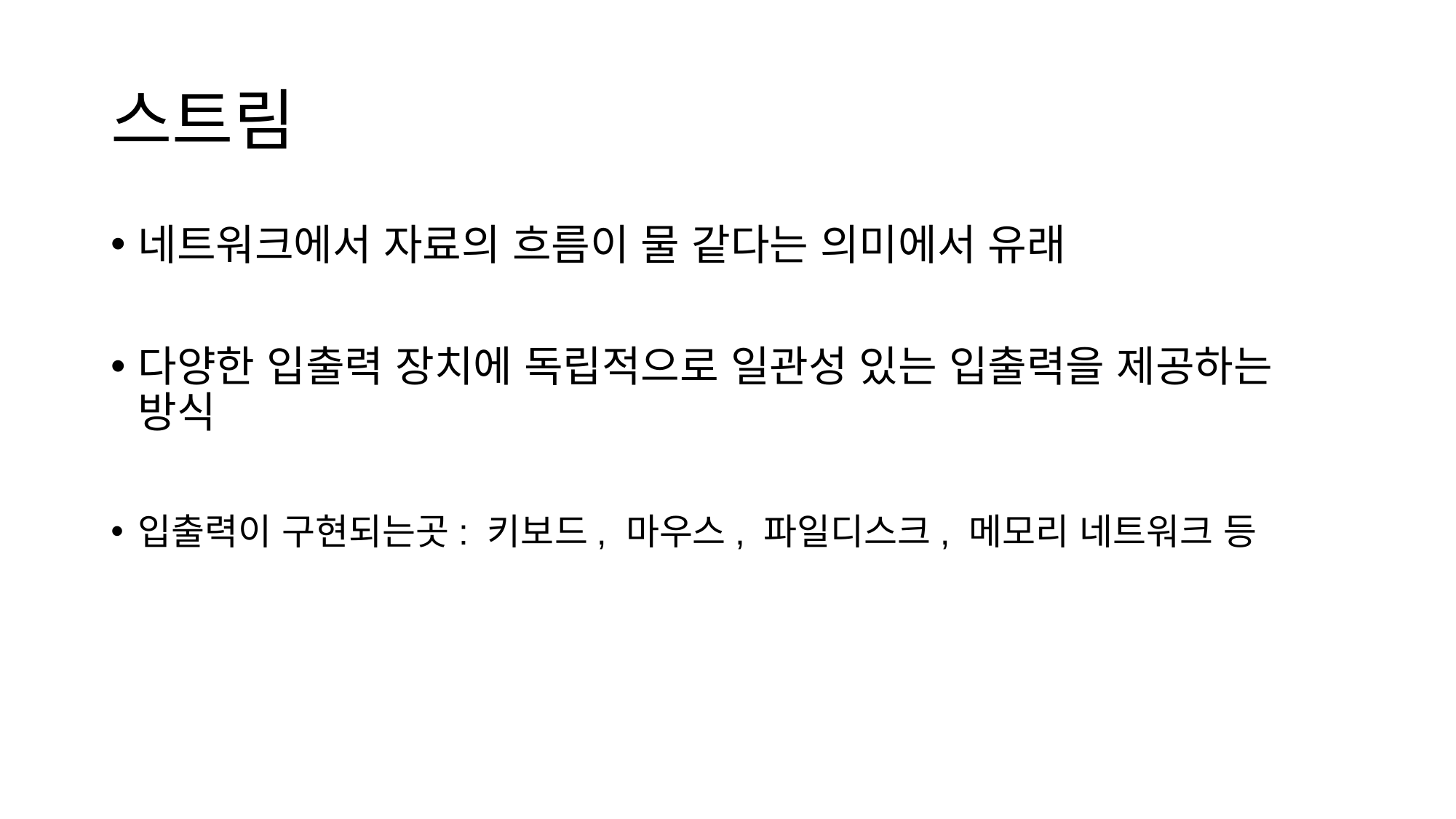

# 스트림
네트워크에서 자료의 흐름이 물 같다는 의미에서 유래

다양한 입출력 장치에 독립적으로 일관성 있는 입출력을 제공하는 방식

입출력이 구현되는곳: 키보드, 마우스, 파일디스크, 메모리 네트워크 등